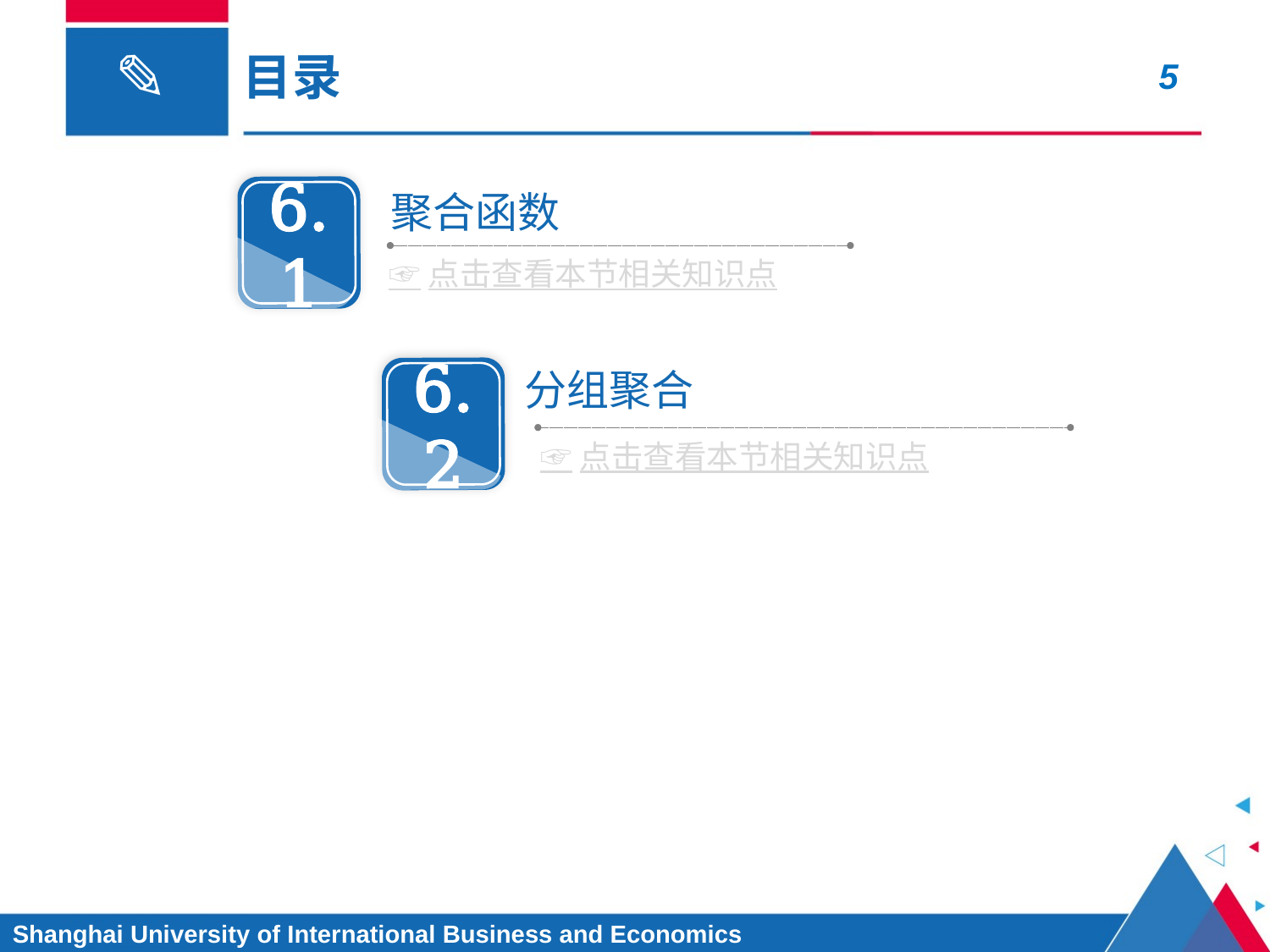

# 目录
6.1

聚合函数
☞点击查看本节相关知识点
6.2

分组聚合
☞点击查看本节相关知识点